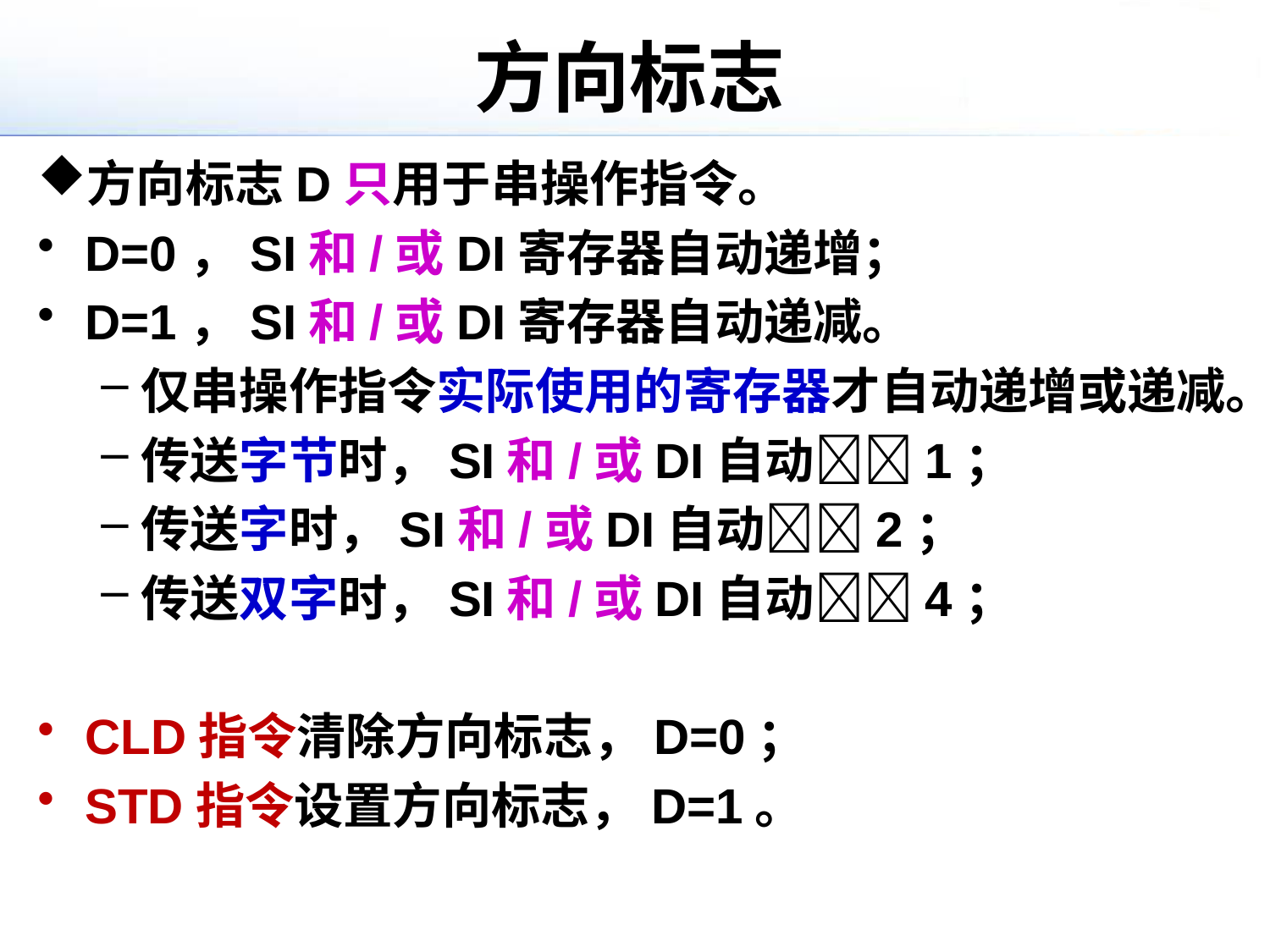

# 方向标志
方向标志D只用于串操作指令。
D=0，SI和/或DI寄存器自动递增；
D=1，SI和/或DI寄存器自动递减。
仅串操作指令实际使用的寄存器才自动递增或递减。
传送字节时，SI和/或DI自动 ±1；
传送字时，SI和/或DI自动 ±2；
传送双字时，SI和/或DI自动 ±4；

CLD指令清除方向标志，D=0；
STD指令设置方向标志，D=1。